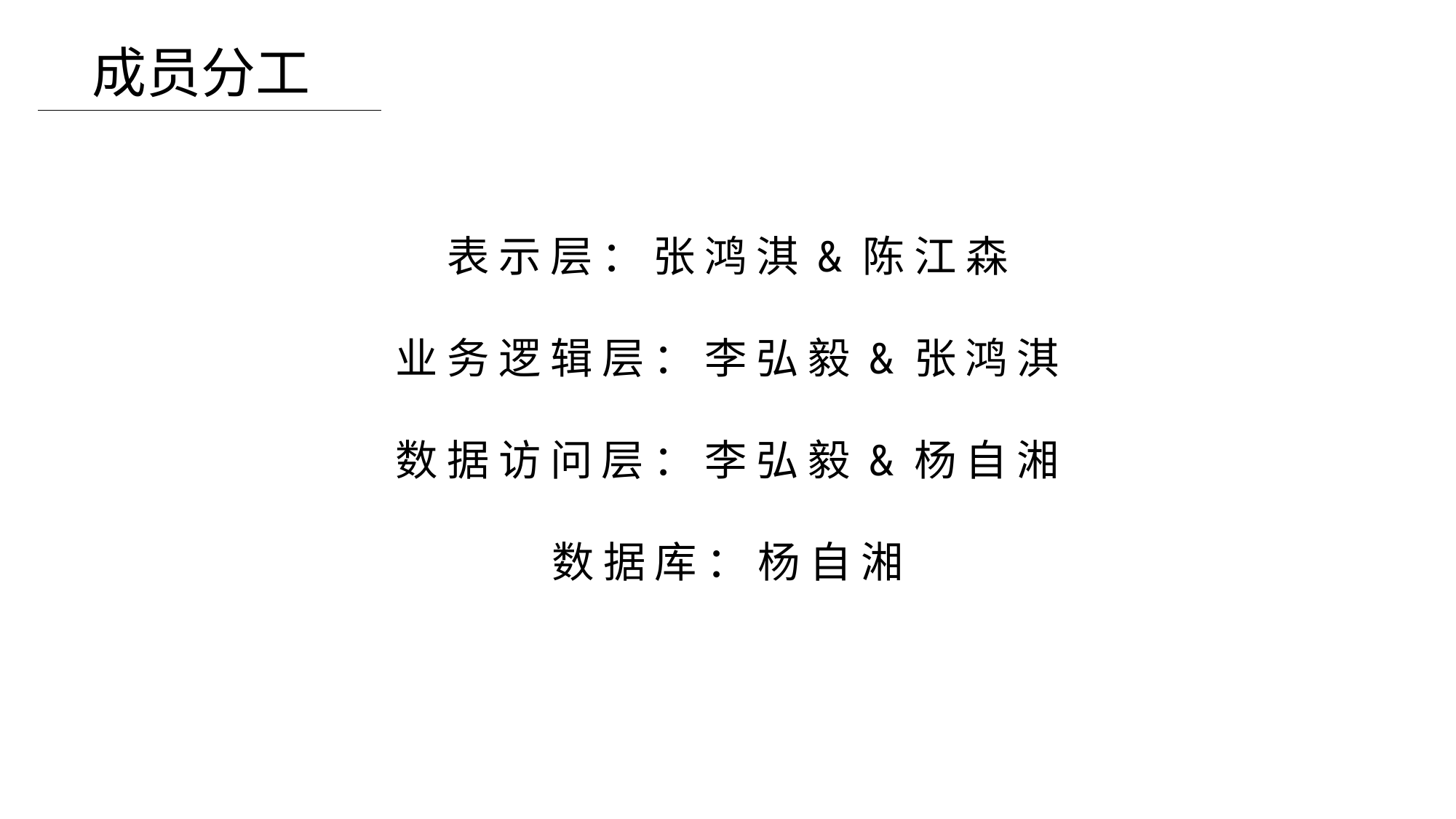

成员分工
表示层：张鸿淇&陈江森

业务逻辑层：李弘毅&张鸿淇

数据访问层：李弘毅&杨自湘

数据库：杨自湘